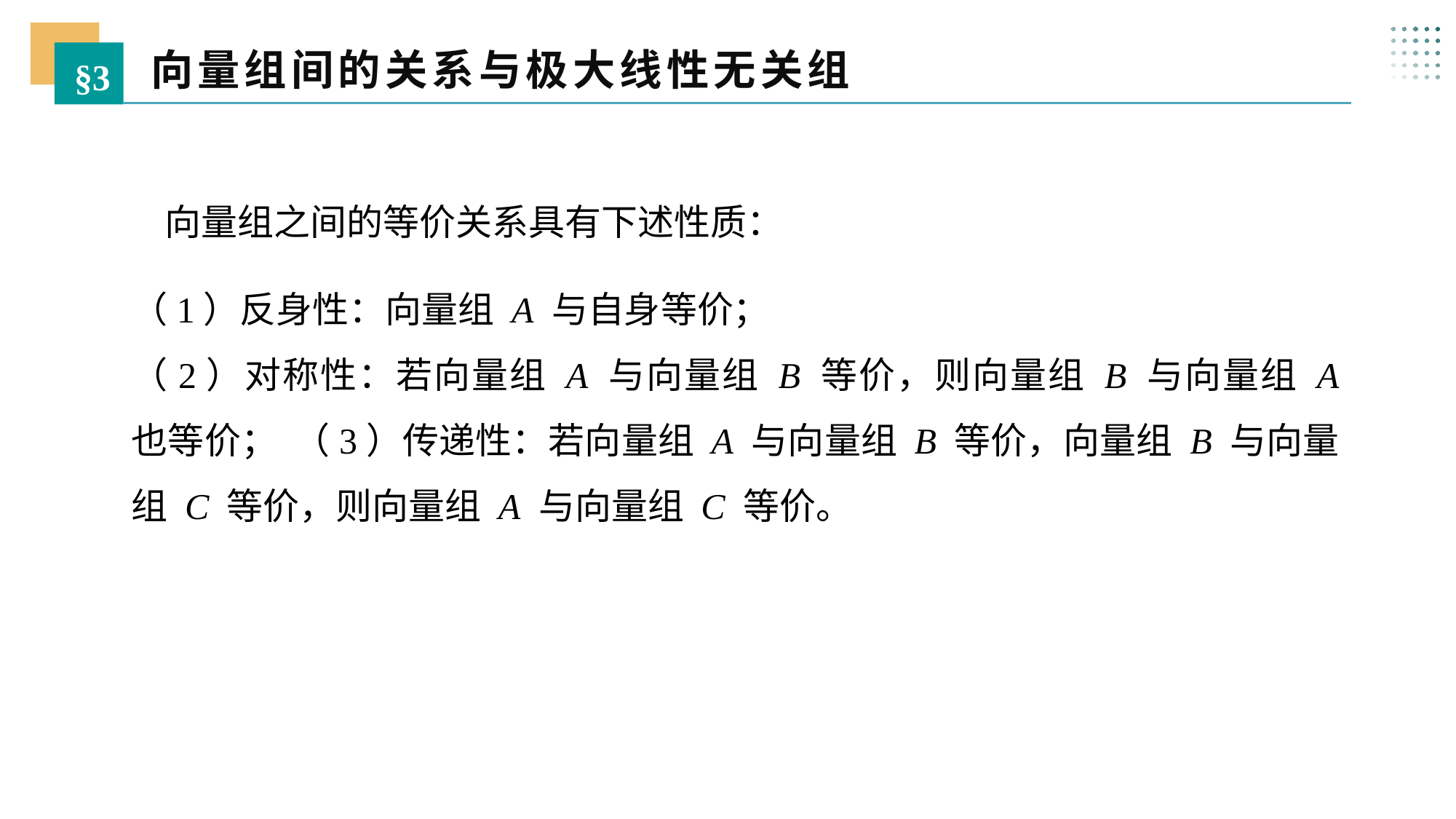

向量组间的关系与极大线性无关组
§3
   向量组之间的等价关系具有下述性质：
（1）反身性：向量组 A 与自身等价；
（2）对称性：若向量组 A 与向量组 B 等价，则向量组 B 与向量组 A 也等价；  （3）传递性：若向量组 A 与向量组 B 等价，向量组 B 与向量组 C 等价，则向量组 A 与向量组 C 等价。